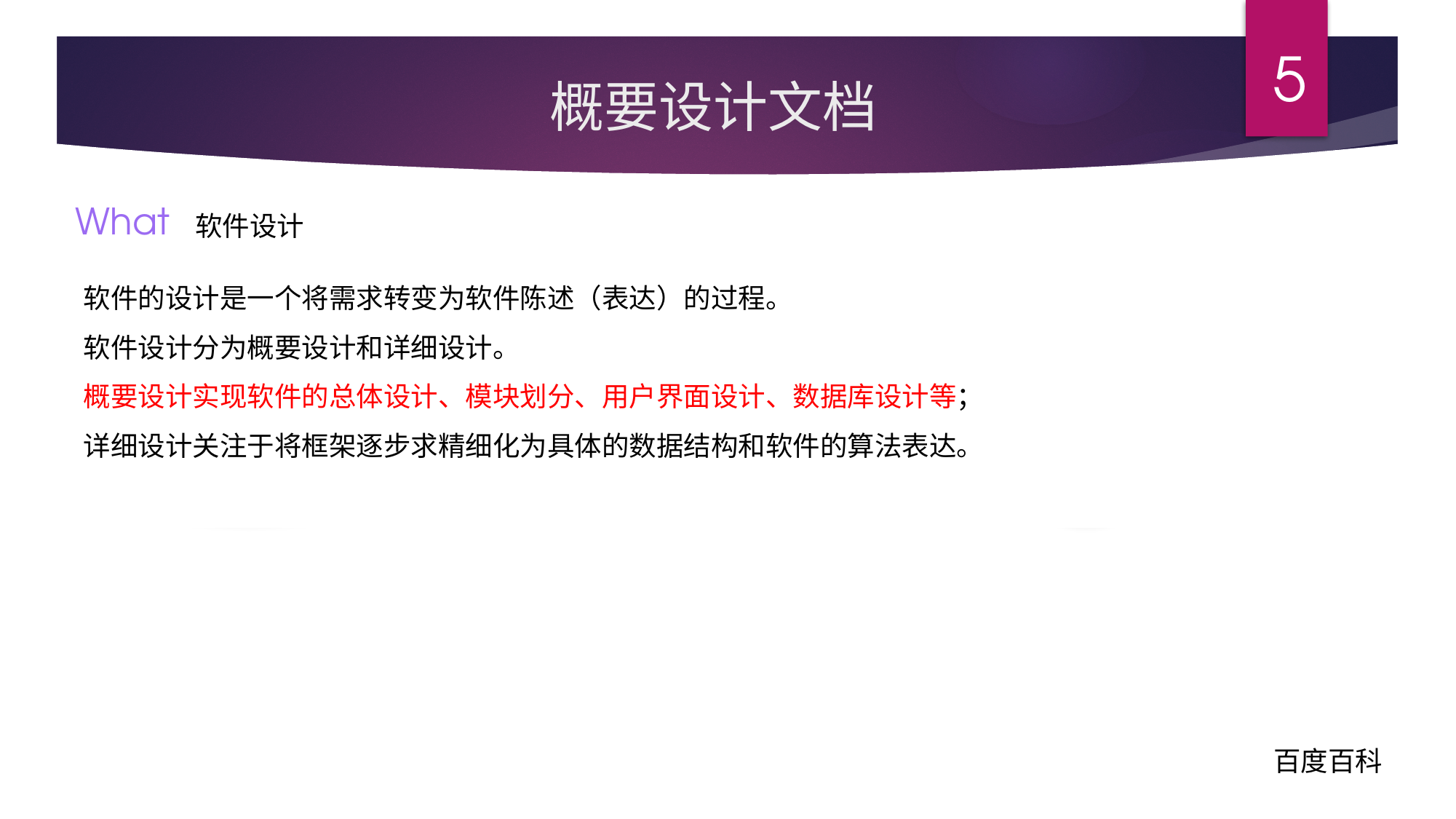

5
# 概要设计文档
What
软件设计
软件的设计是一个将需求转变为软件陈述（表达）的过程。
软件设计分为概要设计和详细设计。
概要设计实现软件的总体设计、模块划分、用户界面设计、数据库设计等；
详细设计关注于将框架逐步求精细化为具体的数据结构和软件的算法表达。
百度百科